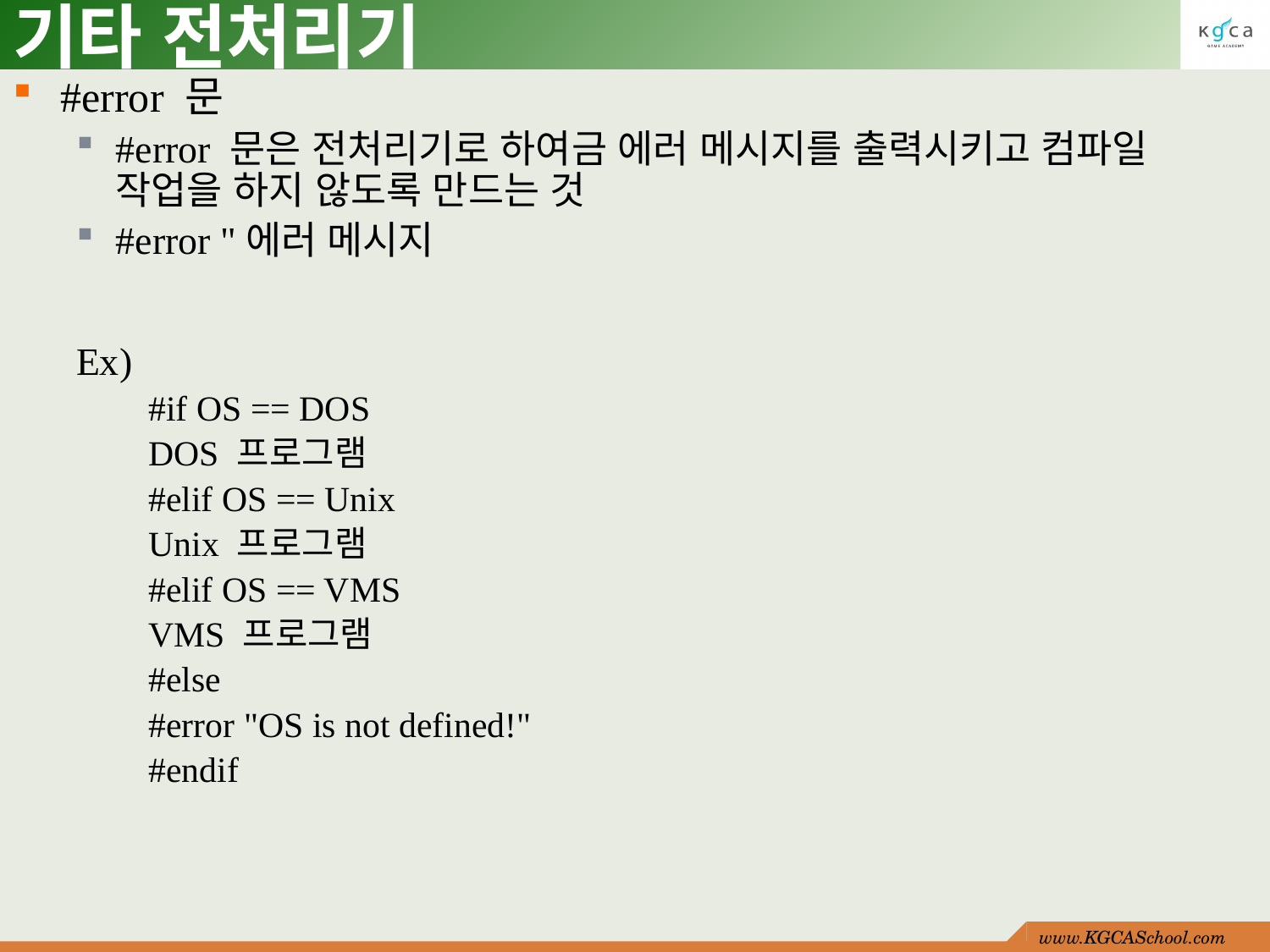

# 기타 전처리기
#error 문
#error 문은 전처리기로 하여금 에러 메시지를 출력시키고 컴파일 작업을 하지 않도록 만드는 것
#error "에러 메시지

Ex)
 #if OS == DOS
 DOS 프로그램
 #elif OS == Unix
 Unix 프로그램
 #elif OS == VMS
 VMS 프로그램
 #else
 #error "OS is not defined!"
 #endif